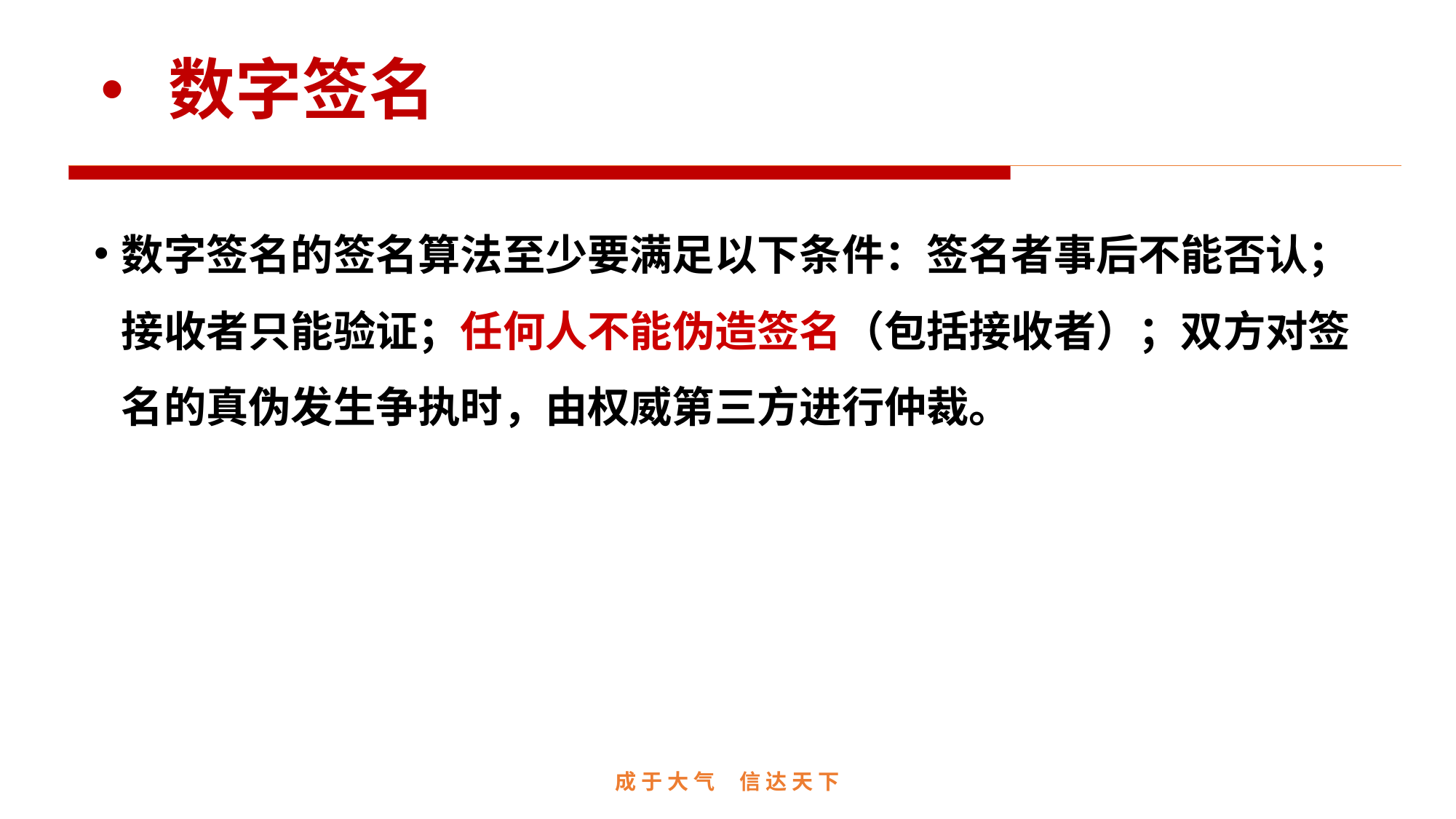

# 数字签名

数字签名的签名算法至少要满足以下条件：签名者事后不能否认；接收者只能验证；任何人不能伪造签名（包括接收者）；双方对签名的真伪发生争执时，由权威第三方进行仲裁。

成 于 大 气     信 达 天 下